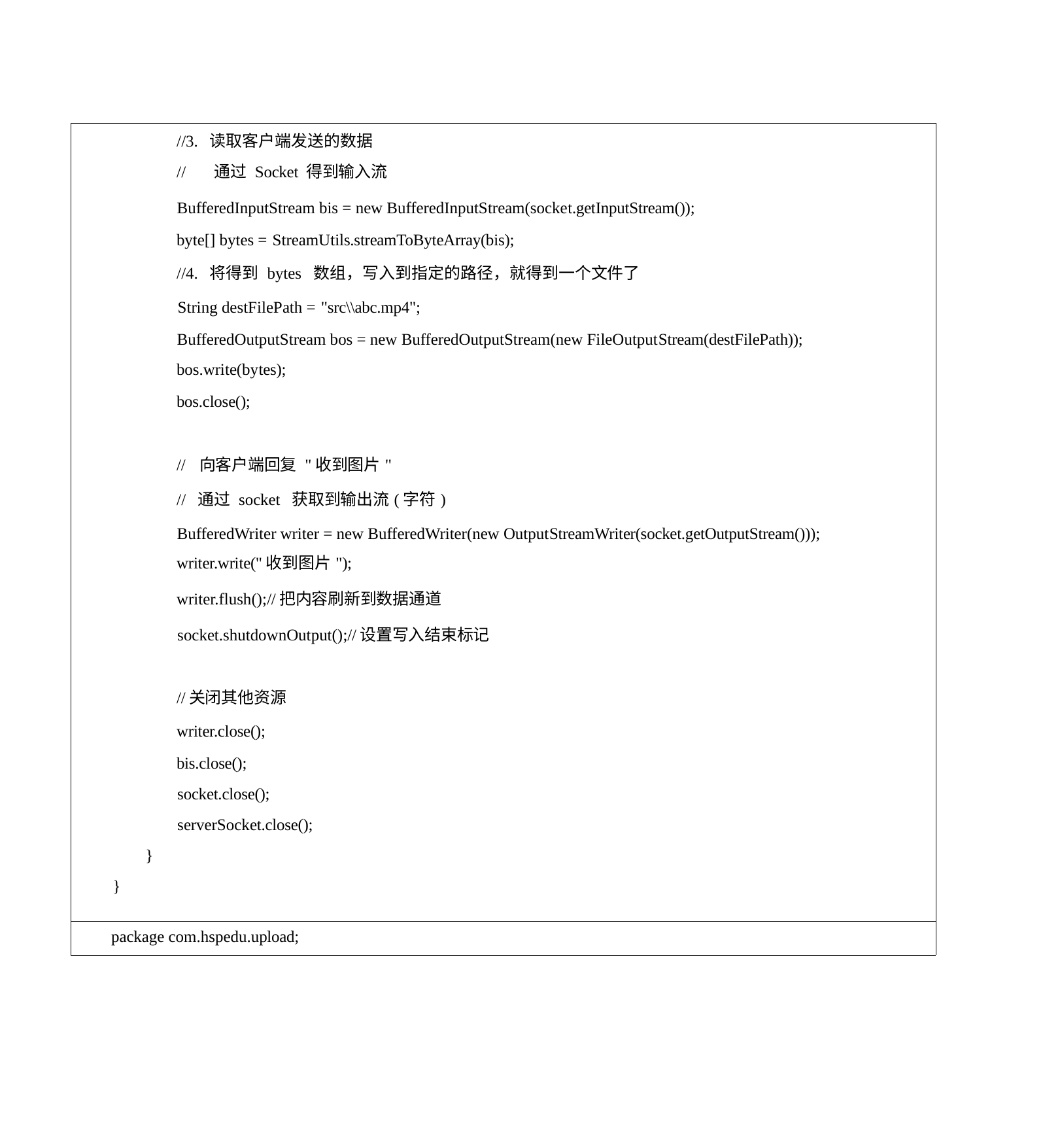

| //3. 读取客户端发送的数据 // 通过 Socket 得到输入流 BufferedInputStream bis = new BufferedInputStream(socket.getInputStream()); byte[] bytes = StreamUtils.streamToByteArray(bis); //4. 将得到 bytes 数组，写入到指定的路径，就得到一个文件了 String destFilePath = "src\\abc.mp4"; BufferedOutputStream bos = new BufferedOutputStream(new FileOutputStream(destFilePath)); bos.write(bytes); bos.close(); // 向客户端回复 "收到图片" // 通过 socket 获取到输出流(字符) BufferedWriter writer = new BufferedWriter(new OutputStreamWriter(socket.getOutputStream())); writer.write("收到图片"); writer.flush();//把内容刷新到数据通道 socket.shutdownOutput();//设置写入结束标记 //关闭其他资源 writer.close(); bis.close(); socket.close(); serverSocket.close(); } } |
| --- |
| package com.hspedu.upload; |